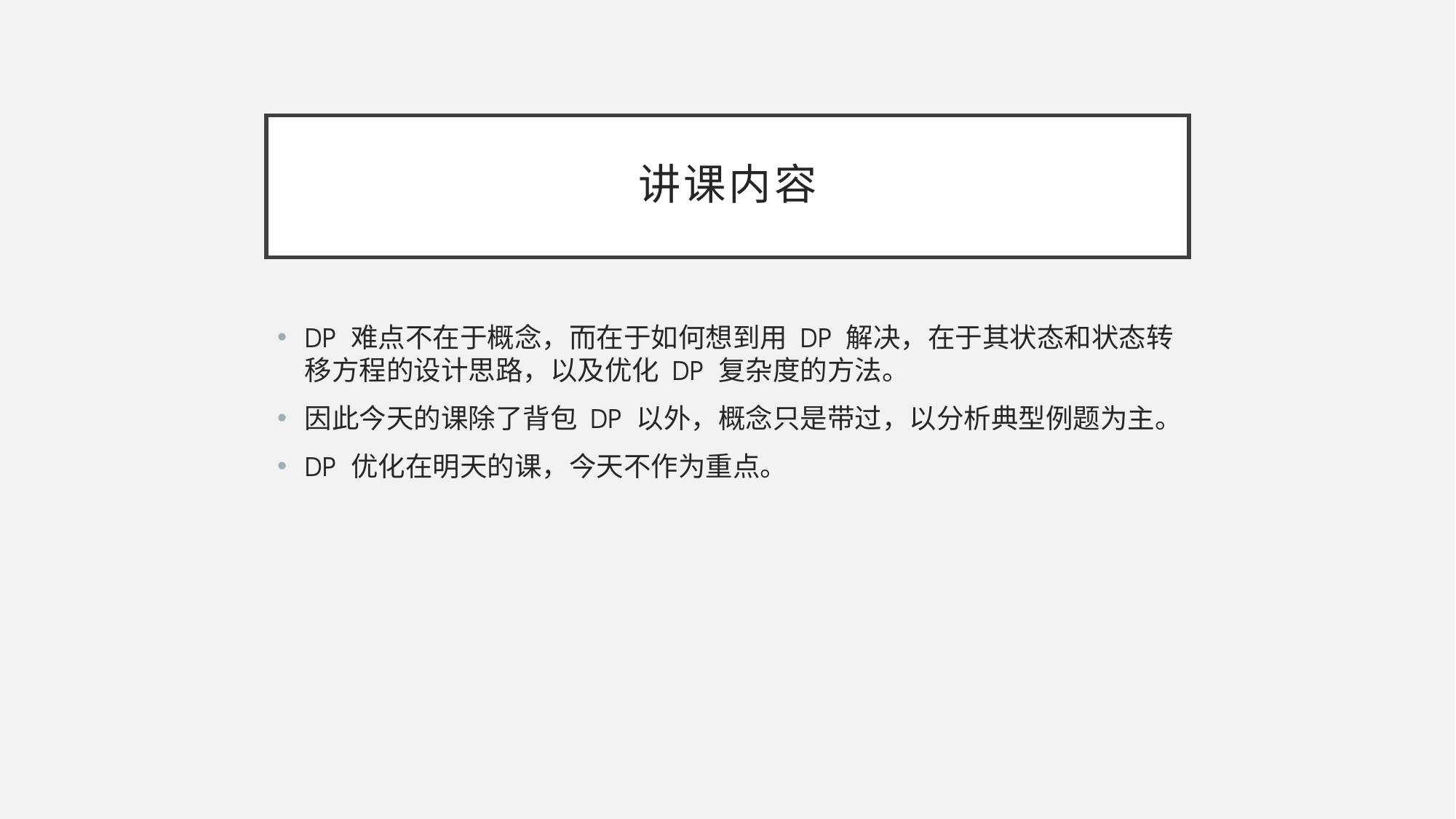

# 讲课内容
DP 难点不在于概念，而在于如何想到用 DP 解决，在于其状态和状态转移方程的设计思路，以及优化 DP 复杂度的方法。
因此今天的课除了背包 DP 以外，概念只是带过，以分析典型例题为主。
DP 优化在明天的课，今天不作为重点。